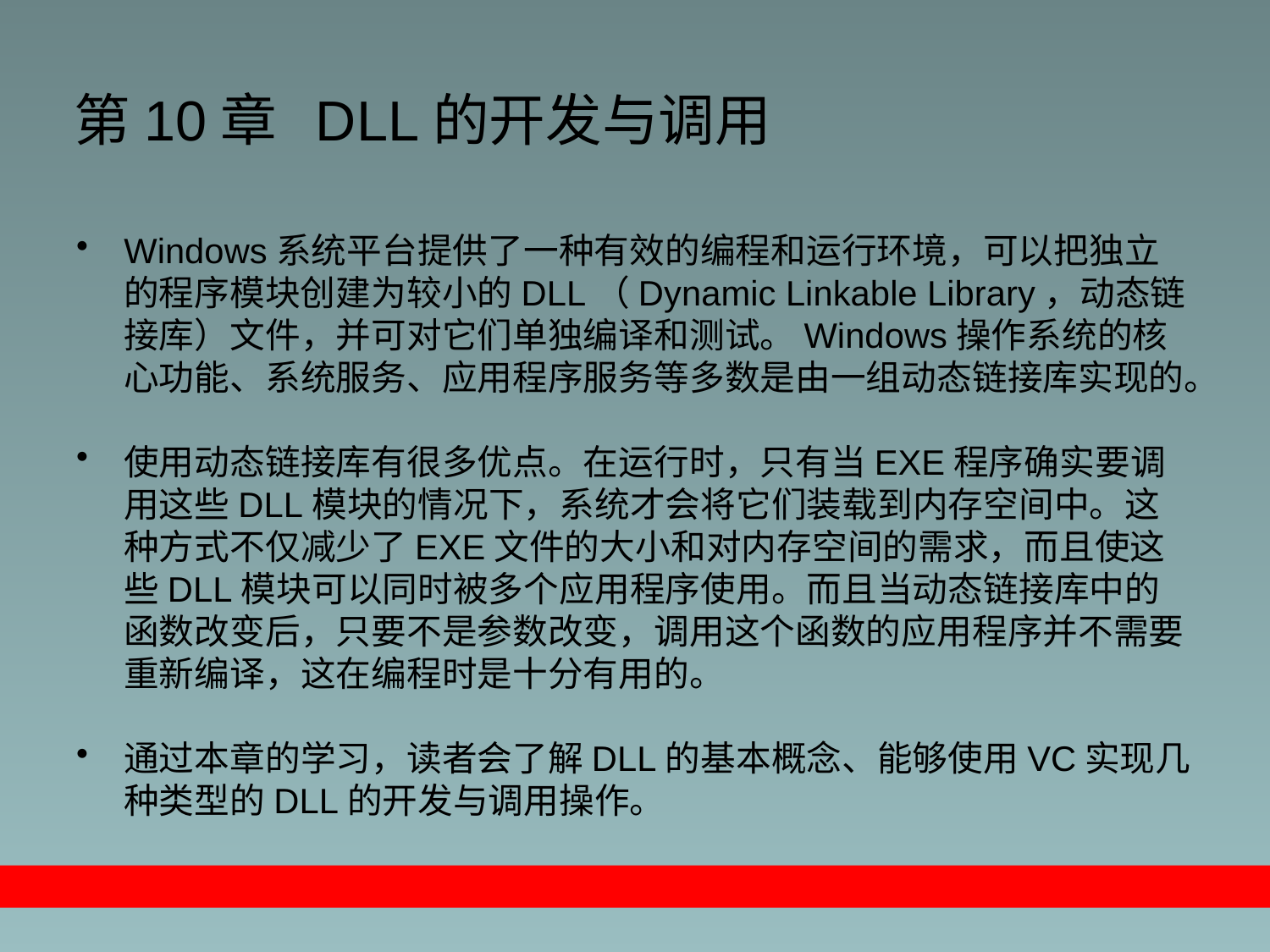

# 第10章  DLL的开发与调用
Windows系统平台提供了一种有效的编程和运行环境，可以把独立的程序模块创建为较小的DLL（Dynamic Linkable Library，动态链接库）文件，并可对它们单独编译和测试。Windows操作系统的核心功能、系统服务、应用程序服务等多数是由一组动态链接库实现的。
使用动态链接库有很多优点。在运行时，只有当EXE程序确实要调用这些DLL模块的情况下，系统才会将它们装载到内存空间中。这种方式不仅减少了EXE文件的大小和对内存空间的需求，而且使这些DLL模块可以同时被多个应用程序使用。而且当动态链接库中的函数改变后，只要不是参数改变，调用这个函数的应用程序并不需要重新编译，这在编程时是十分有用的。
通过本章的学习，读者会了解DLL的基本概念、能够使用VC实现几种类型的DLL的开发与调用操作。